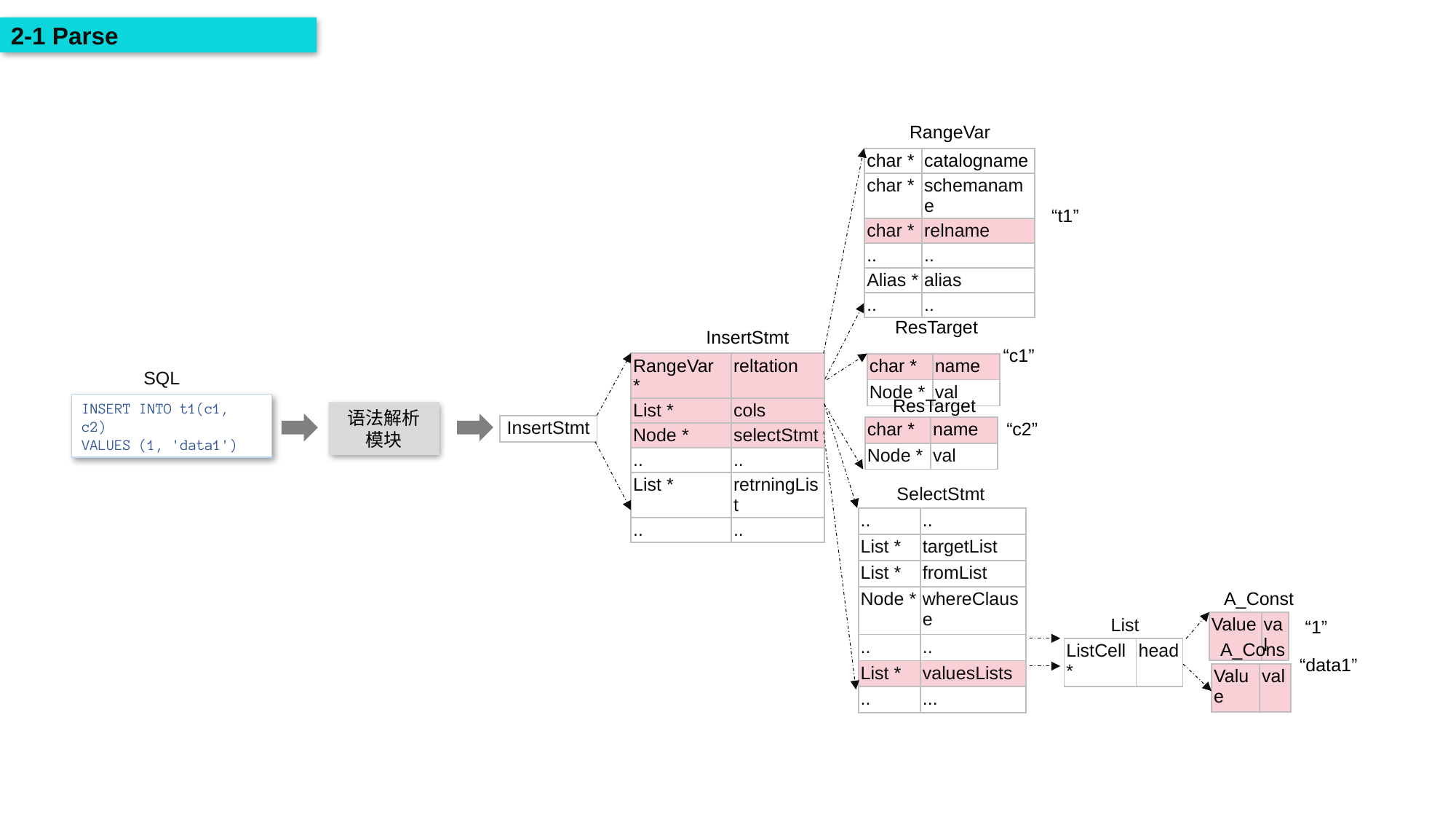

2-1 Parse
RangeVar
| char \* | catalogname |
| --- | --- |
| char \* | schemaname |
| char \* | relname |
| .. | .. |
| Alias \* | alias |
| .. | .. |
“t1”
ResTarget
InsertStmt
“c1”
| RangeVar \* | reltation |
| --- | --- |
| List \* | cols |
| Node \* | selectStmt |
| .. | .. |
| List \* | retrningList |
| .. | .. |
| char \* | name |
| --- | --- |
| Node \* | val |
SQL
ResTarget
INSERT INTO t1(c1, c2)
VALUES (1, 'data1')
语法解析
模块
“c2”

| InsertStmt |
| --- |
| char \* | name |
| --- | --- |
| Node \* | val |
SelectStmt
| .. | .. |
| --- | --- |
| List \* | targetList |
| List \* | fromList |
| Node \* | whereClause |
| .. | .. |
| List \* | valuesLists |
| .. | ... |
A_Const
List
“1”
| Value | val |
| --- | --- |
A_Const
| ListCell \* | head |
| --- | --- |
“data1”
| Value | val |
| --- | --- |